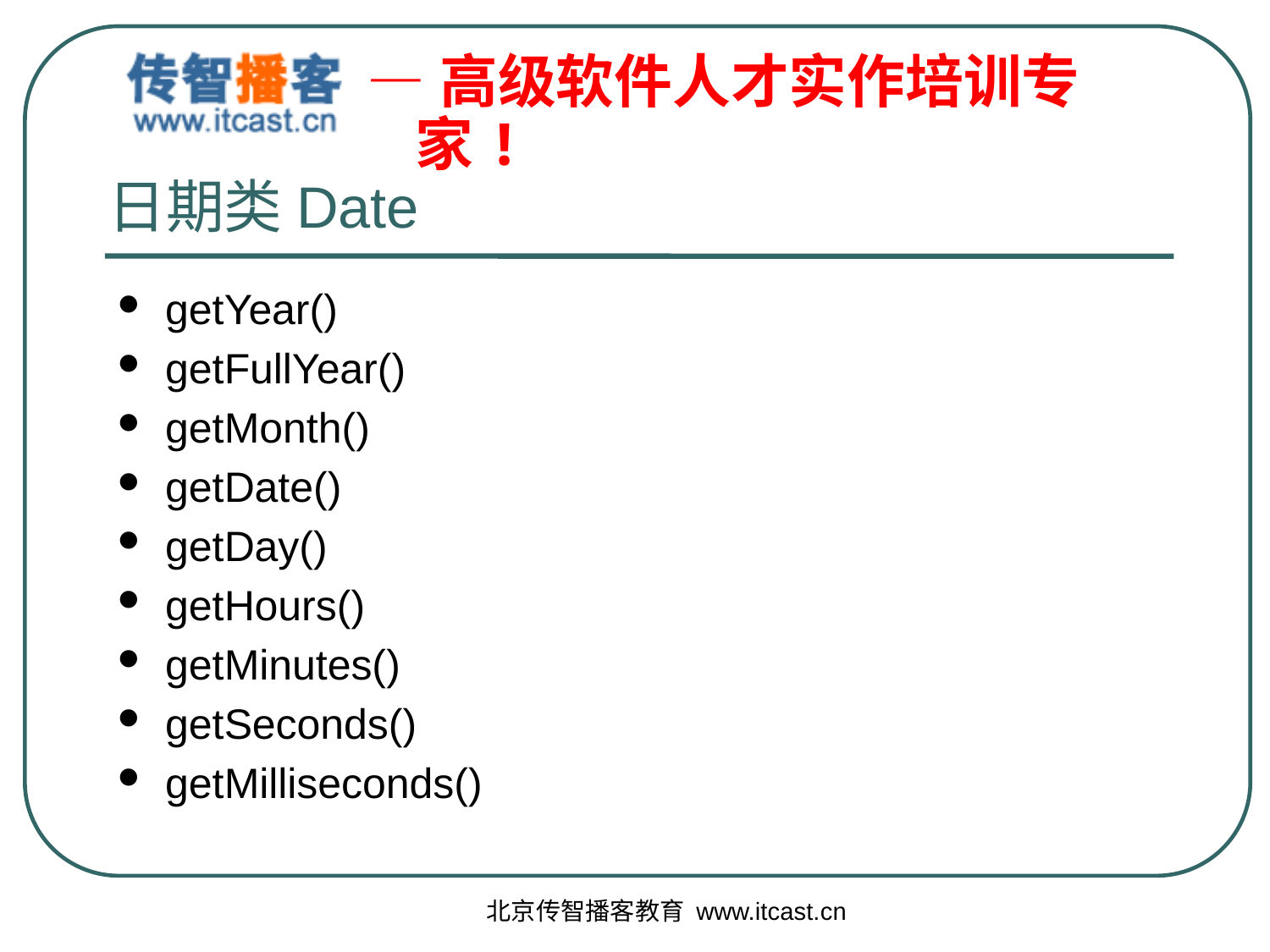

# 日期类Date
getYear()
getFullYear()
getMonth()
getDate()
getDay()
getHours()
getMinutes()
getSeconds()
getMilliseconds()
北京传智播客教育 www.itcast.cn